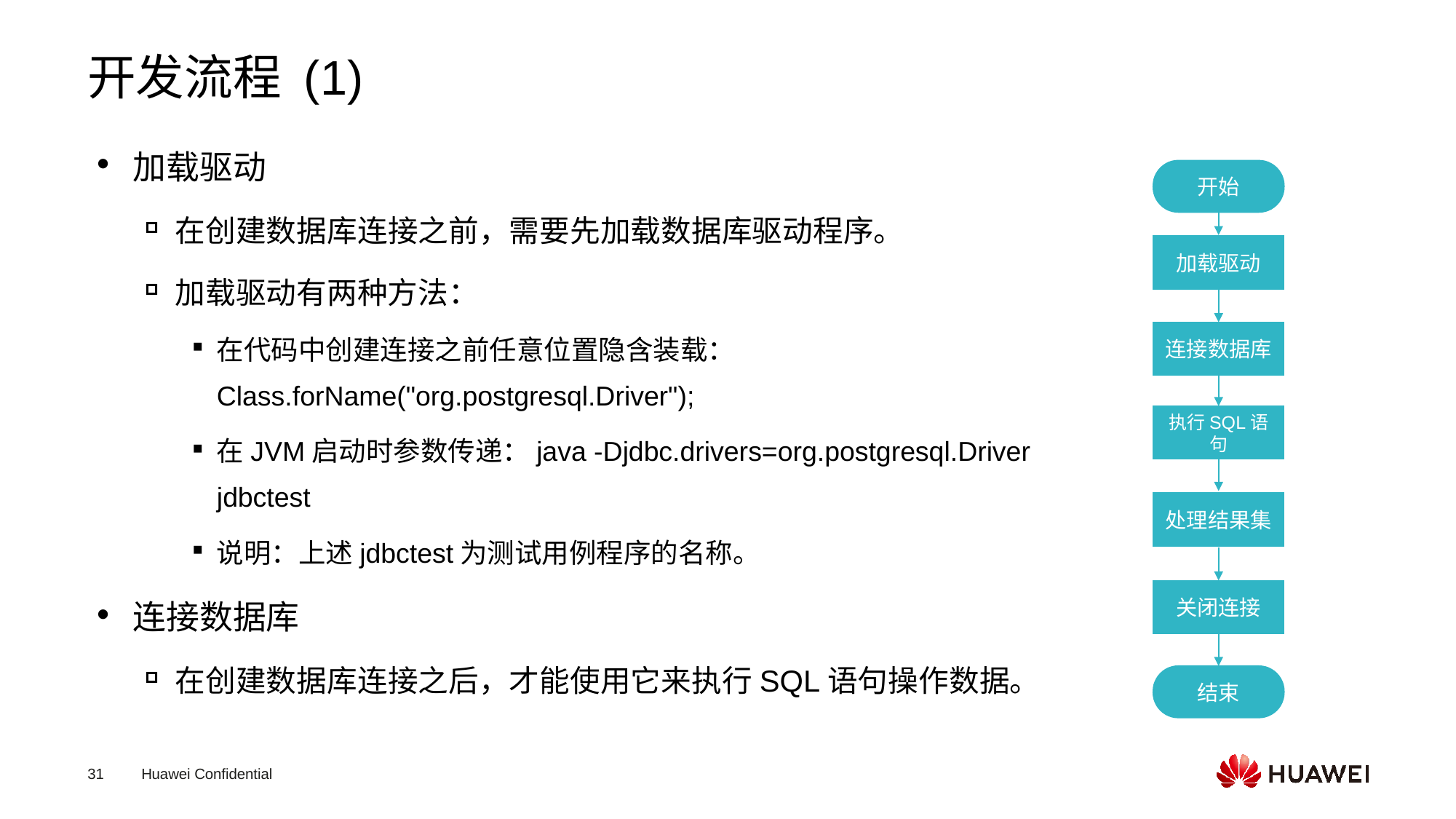

# 开发流程 (1)
加载驱动
在创建数据库连接之前，需要先加载数据库驱动程序。
加载驱动有两种方法：
在代码中创建连接之前任意位置隐含装载：Class.forName("org.postgresql.Driver");
在JVM启动时参数传递：java -Djdbc.drivers=org.postgresql.Driver jdbctest
说明：上述jdbctest为测试用例程序的名称。
连接数据库
在创建数据库连接之后，才能使用它来执行SQL语句操作数据。

开始
加载驱动
连接数据库
执行SQL语句
处理结果集
关闭连接
结束